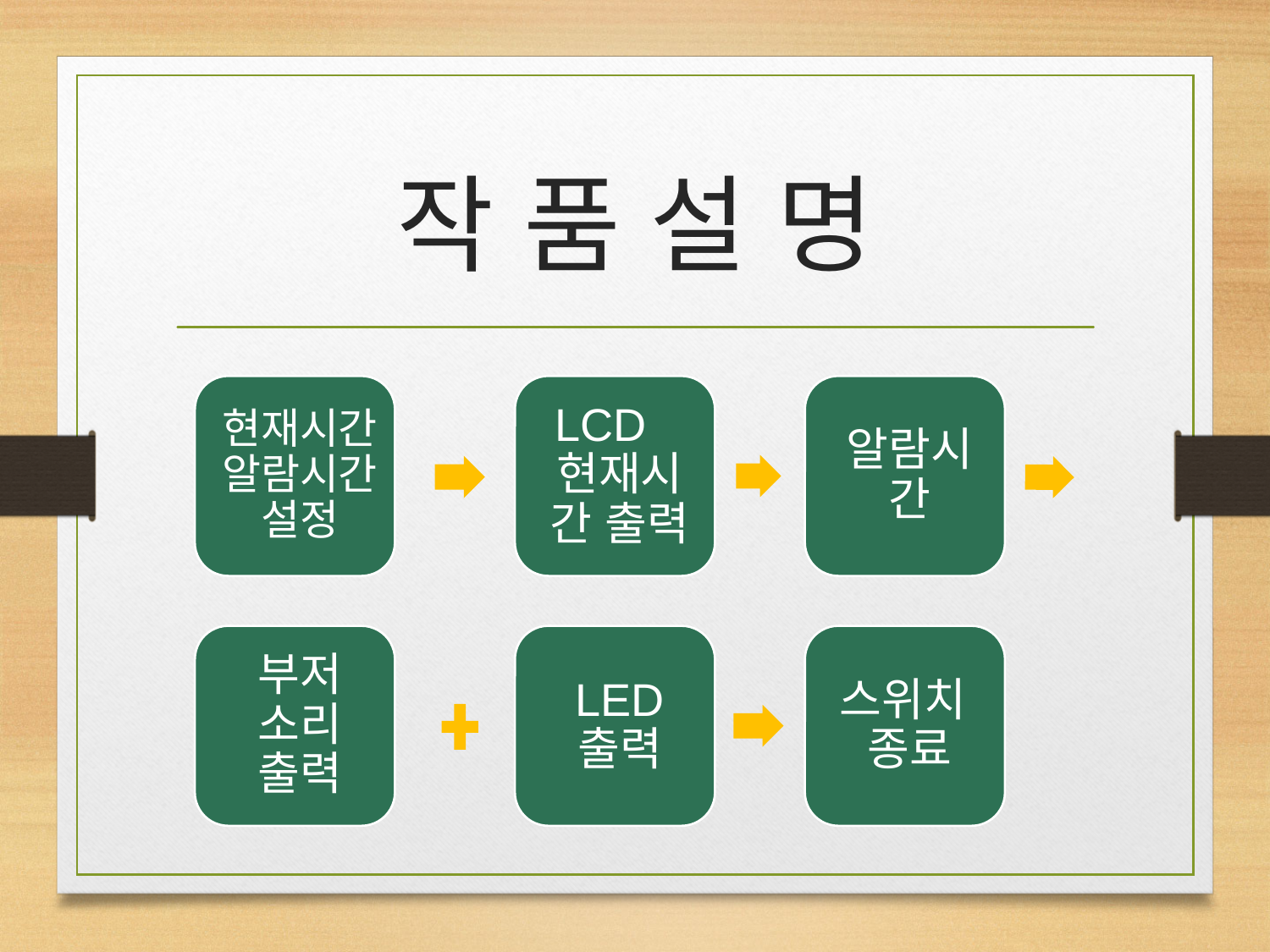

# 작 품 설 명
현재시간알람시간 설정

LCD    현재시간 출력

알람시간

부저 소리 출력

LED 출력

스위치  종료